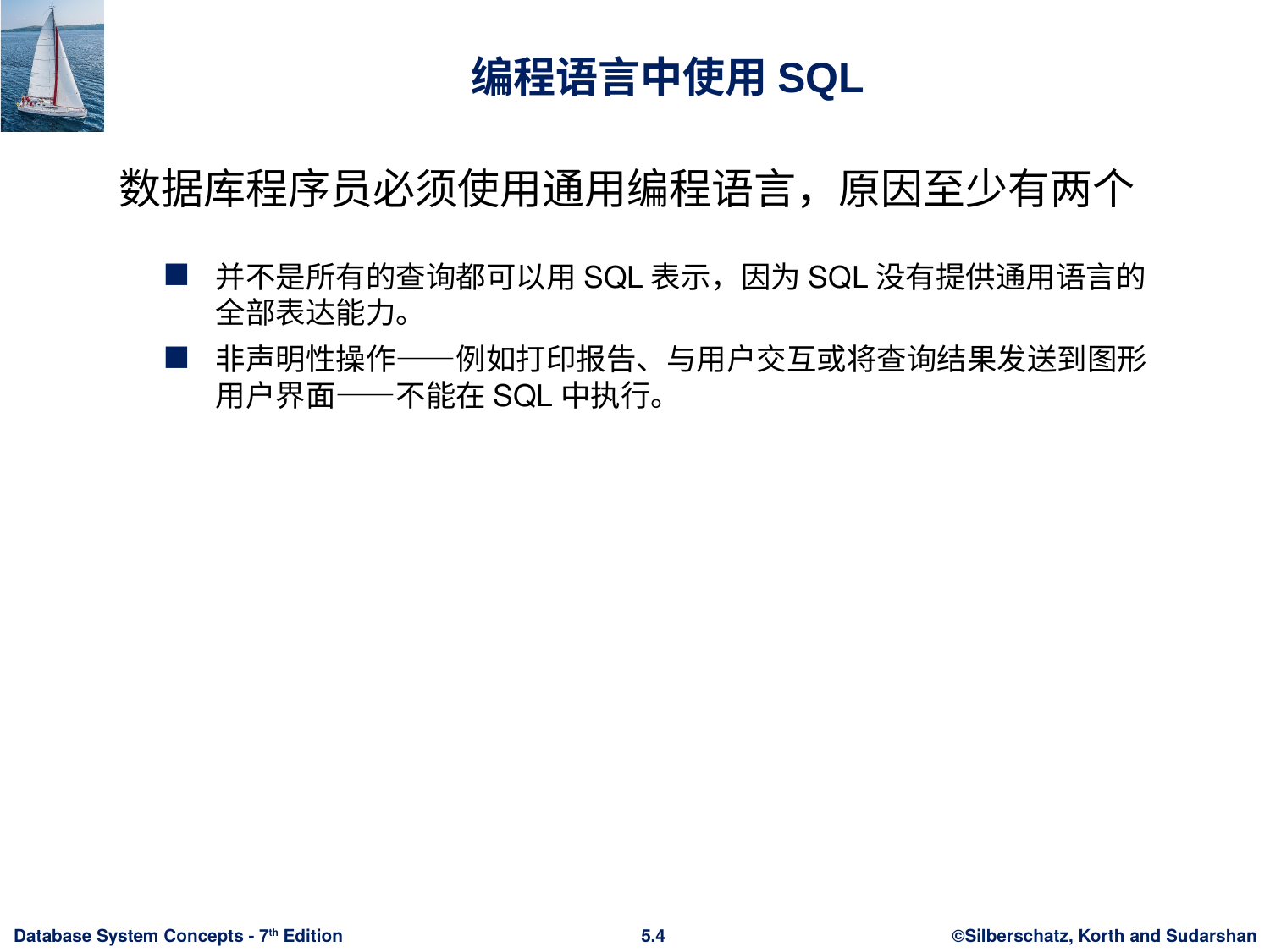

# 编程语言中使用SQL
数据库程序员必须使用通用编程语言，原因至少有两个
并不是所有的查询都可以用SQL表示，因为SQL没有提供通用语言的全部表达能力。
非声明性操作——例如打印报告、与用户交互或将查询结果发送到图形用户界面——不能在SQL中执行。